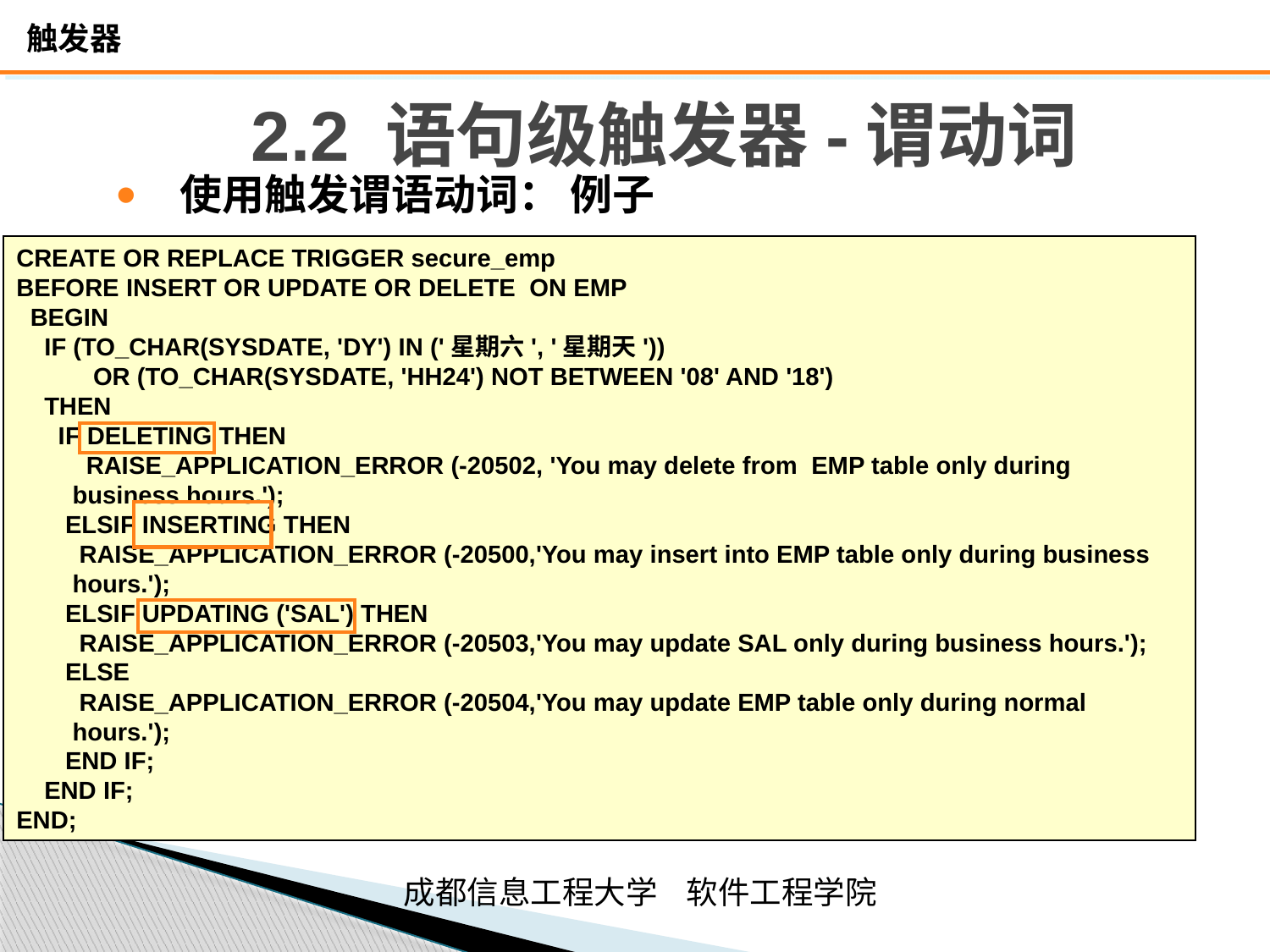

# 2.2 语句级触发器-谓动词
使用触发谓语动词： 例子
CREATE OR REPLACE TRIGGER secure_emp
BEFORE INSERT OR UPDATE OR DELETE  ON EMP
  BEGIN
    IF (TO_CHAR(SYSDATE, 'DY') IN ('星期六', '星期天'))
           OR (TO_CHAR(SYSDATE, 'HH24') NOT BETWEEN '08' AND '18')
    THEN
      IF DELETING THEN
          RAISE_APPLICATION_ERROR (-20502, 'You may delete from  EMP table only during business hours.');
       ELSIF INSERTING THEN
         RAISE_APPLICATION_ERROR (-20500,'You may insert into EMP table only during business hours.');
       ELSIF UPDATING ('SAL') THEN
         RAISE_APPLICATION_ERROR (-20503,'You may update SAL only during business hours.');
       ELSE
         RAISE_APPLICATION_ERROR (-20504,'You may update EMP table only during normal hours.');
       END IF;
    END IF;
END;